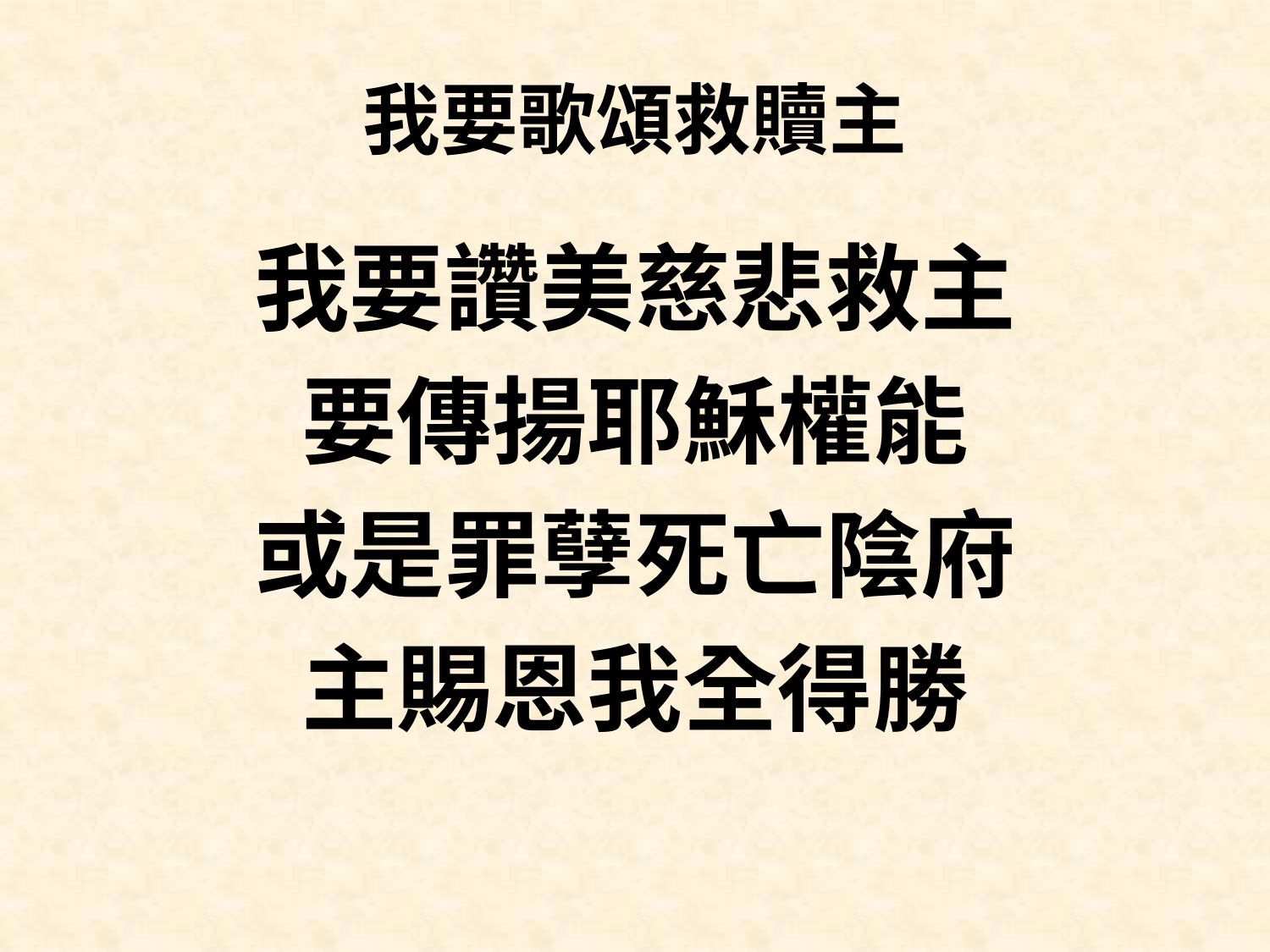

# 我要歌頌救贖主
我要讚美慈悲救主
要傳揚耶穌權能
或是罪孽死亡陰府
主賜恩我全得勝